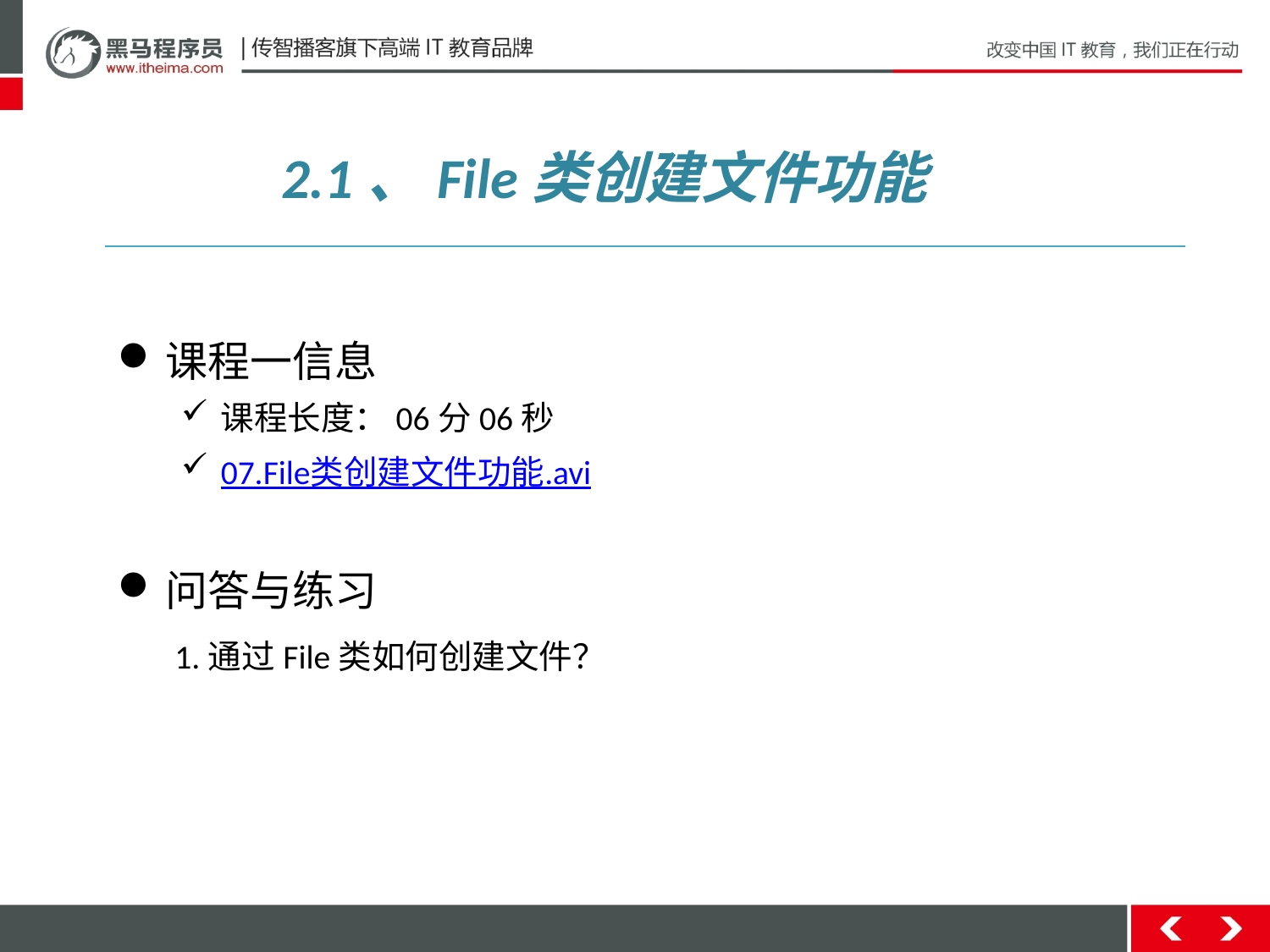

2.1、File类创建文件功能

课程一信息
课程长度：06分06秒
07.File类创建文件功能.avi

问答与练习
      1.通过File类如何创建文件？